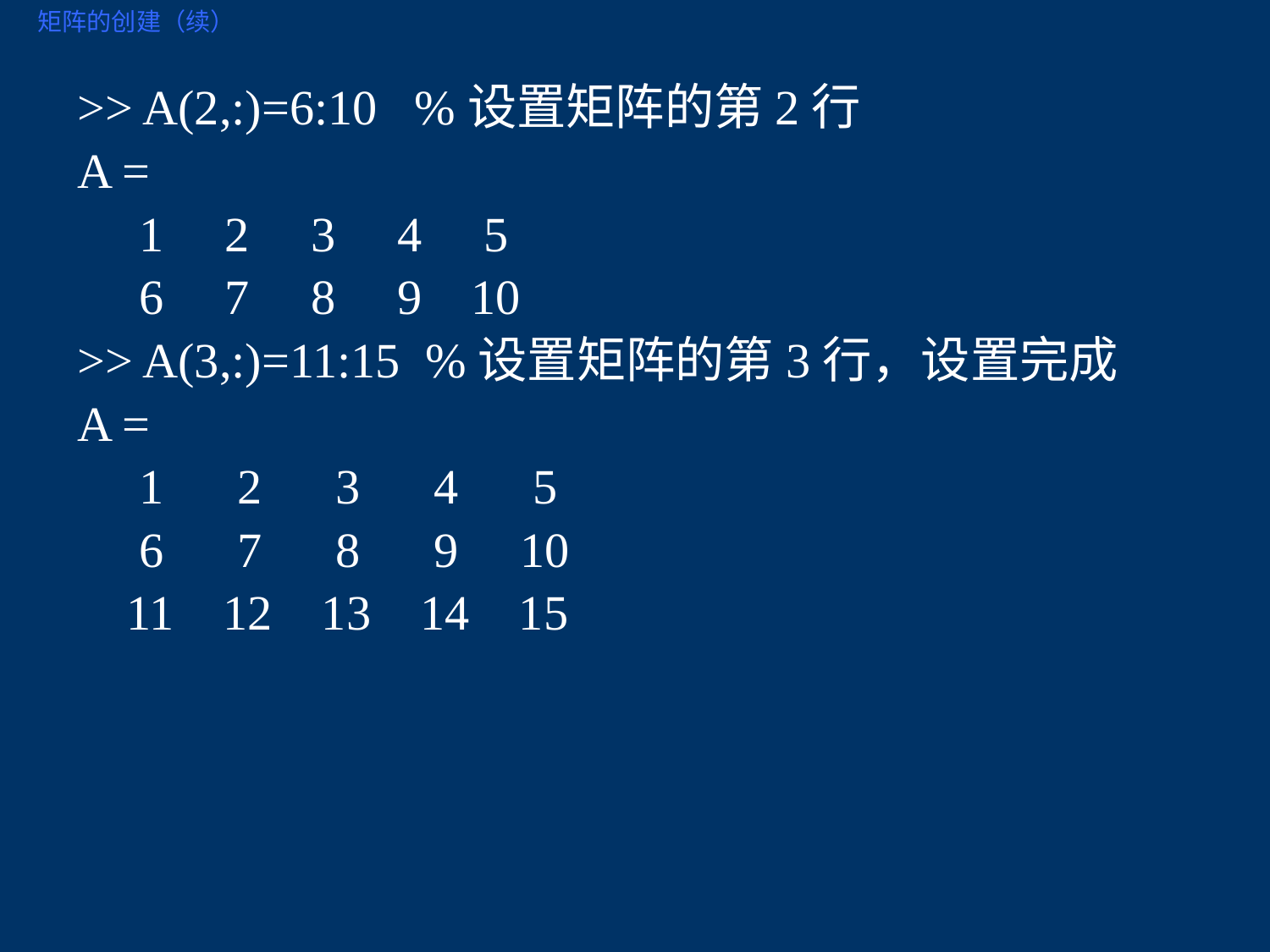

矩阵的创建（续）
>> A(2,:)=6:10   %设置矩阵的第2行
A =
     1     2     3     4     5
     6     7     8     9    10
>> A(3,:)=11:15  %设置矩阵的第3行，设置完成
A =
     1      2      3      4      5
     6      7      8      9     10
    11    12    13    14    15